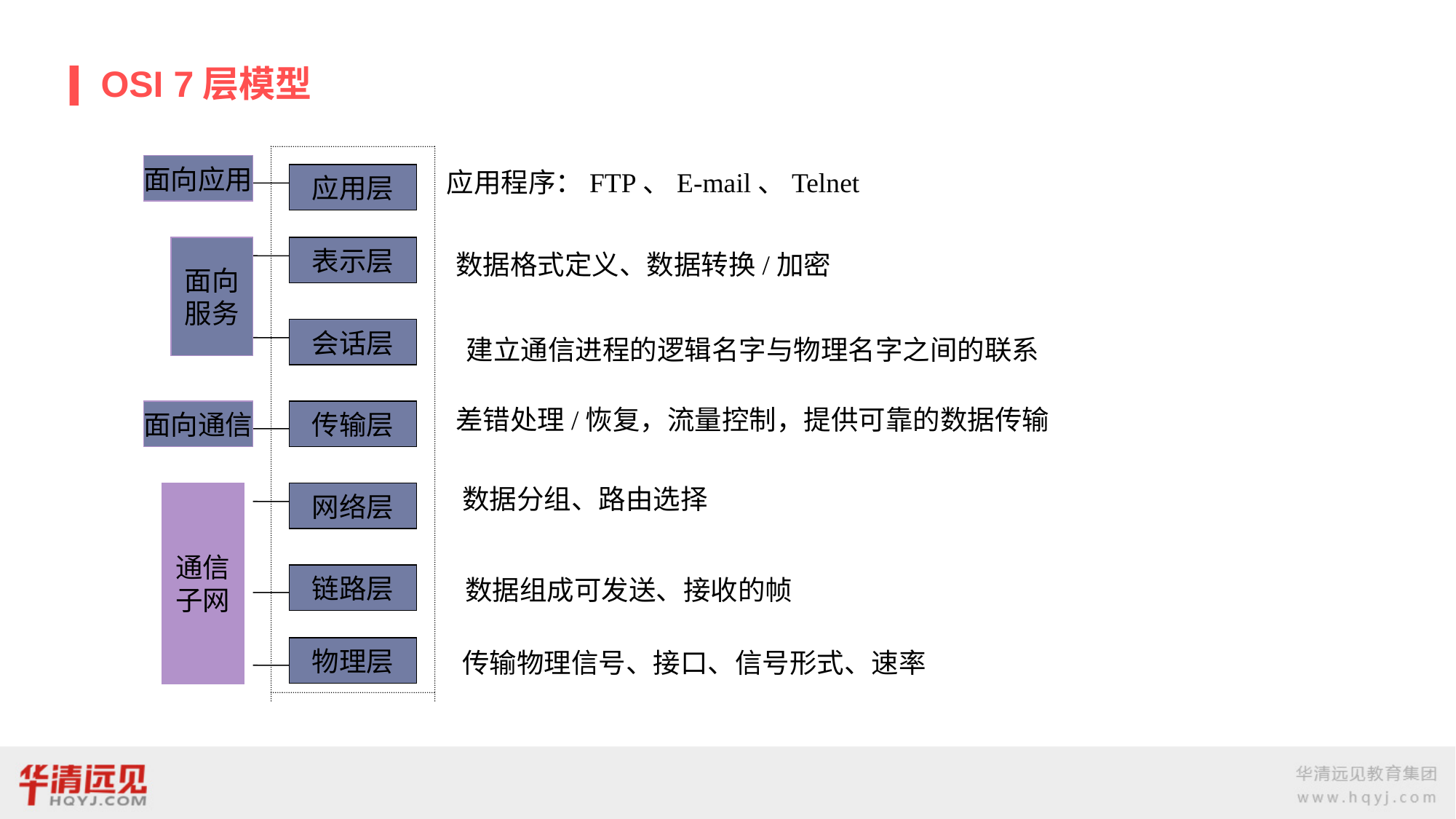

# OSI 7层模型

面向应用
应用程序：FTP、E-mail、Telnet
应用层
表示层
会话层
传输层
网络层
链路层
物理层

面向
服务
数据格式定义、数据转换/加密

建立通信进程的逻辑名字与物理名字之间的联系

差错处理/恢复，流量控制，提供可靠的数据传输
面向通信

数据分组、路由选择
通信
子网

数据组成可发送、接收的帧

传输物理信号、接口、信号形式、速率

5